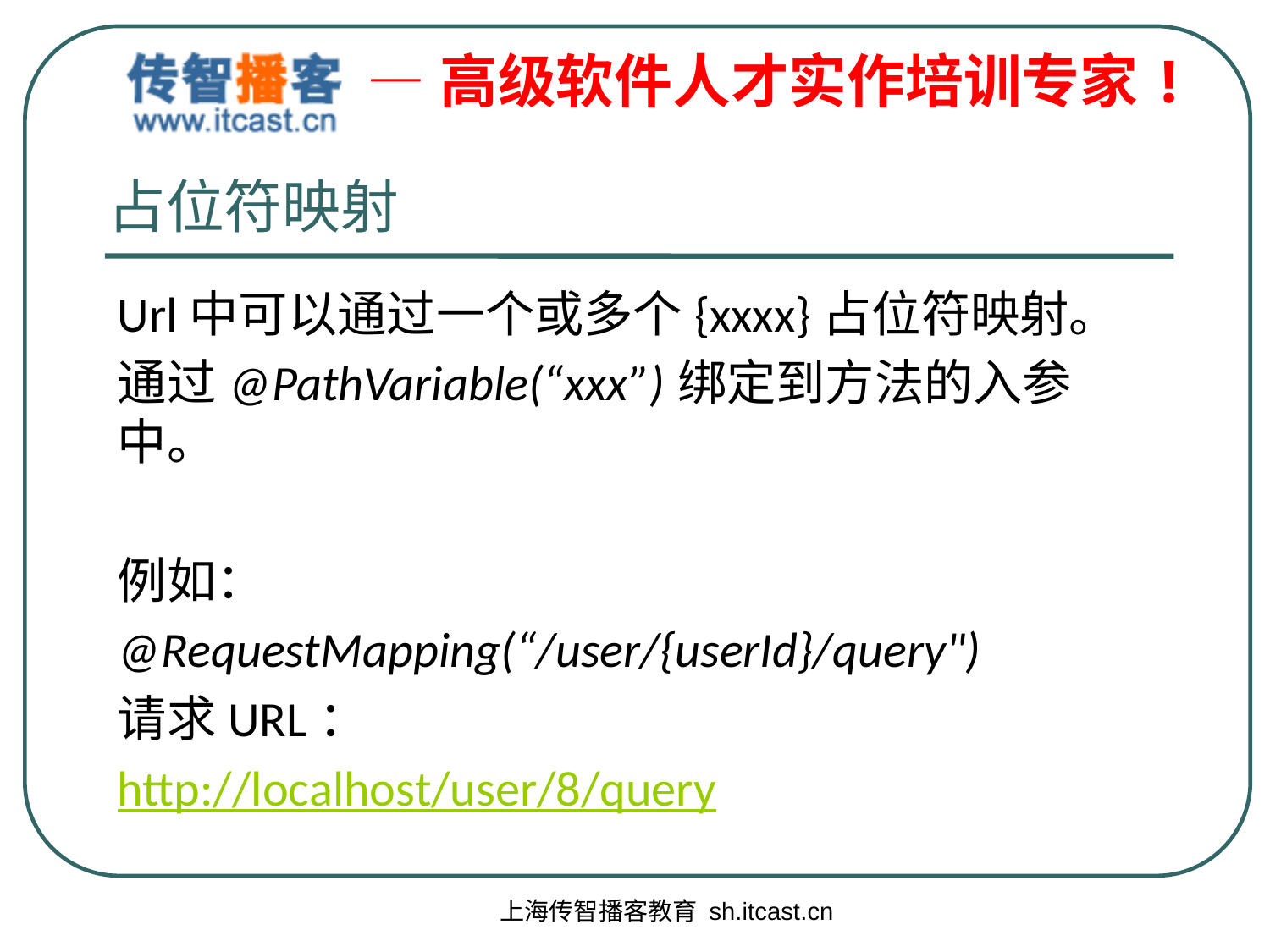

# 占位符映射
Url中可以通过一个或多个{xxxx}占位符映射。
通过@PathVariable(“xxx”)绑定到方法的入参中。

例如：
@RequestMapping(“/user/{userId}/query")
请求URL：
http://localhost/user/8/query

上海传智播客教育 sh.itcast.cn